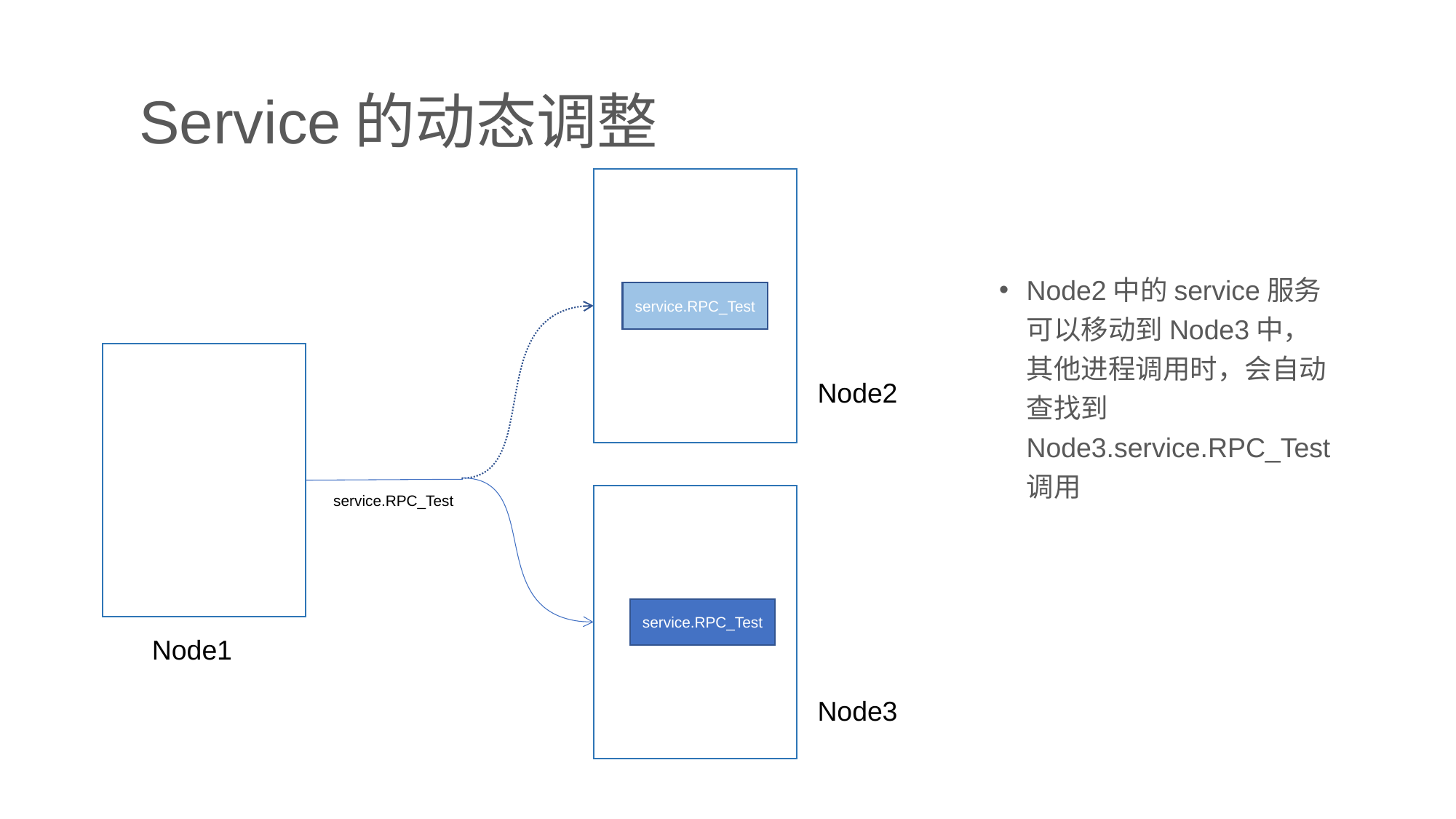

Service的动态调整

Node2中的service服务可以移动到Node3中，其他进程调用时，会自动查找到Node3.service.RPC_Test调用
service.RPC_Test

Node2
service.RPC_Test

service.RPC_Test
Node1
Node3